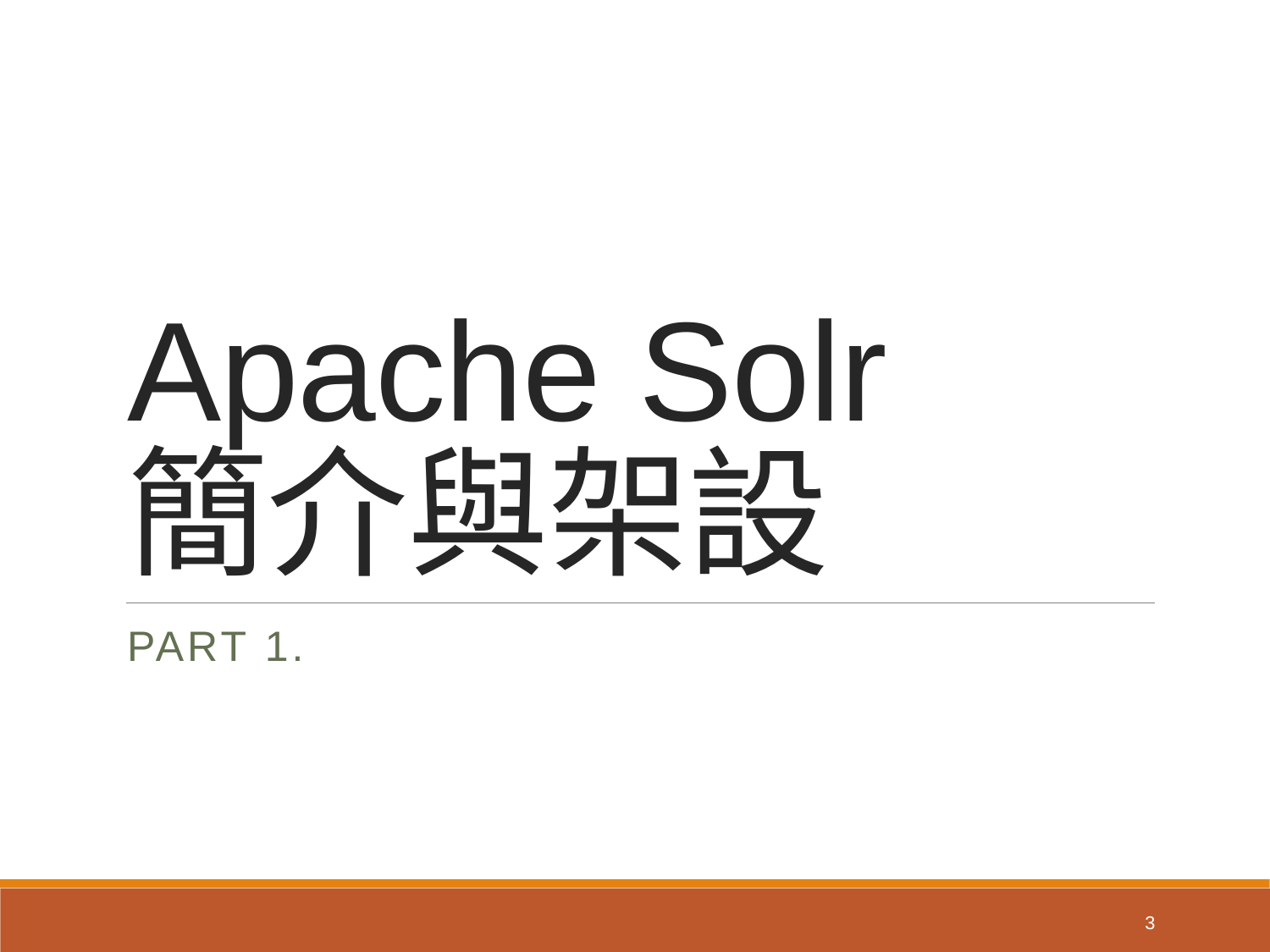

# Apache Solr 簡介與架設
Part 1.
3